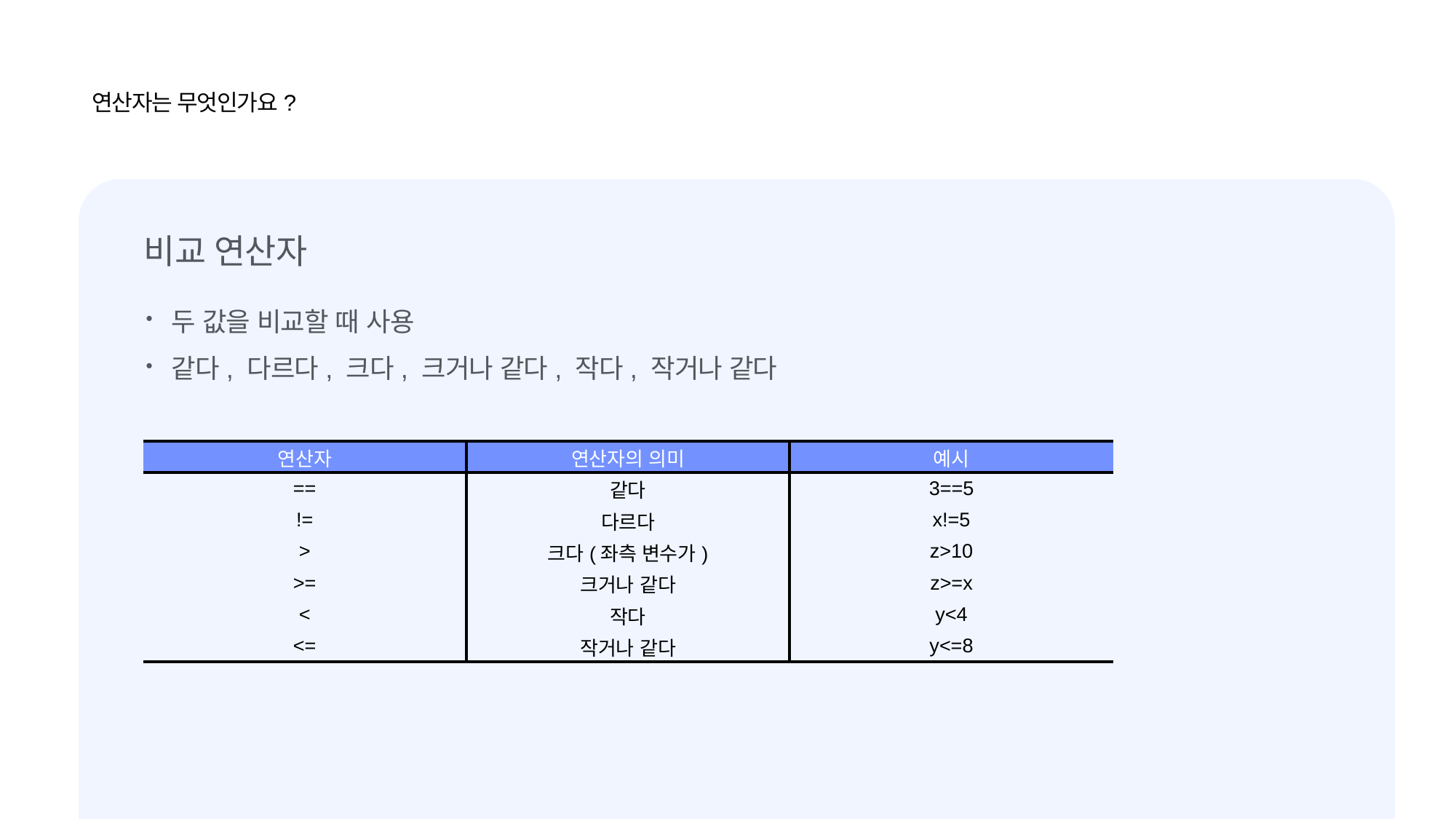

연산자는 무엇인가요?

비교 연산자
두 값을 비교할 때 사용
같다, 다르다, 크다, 크거나 같다, 작다, 작거나 같다
| 연산자 | 연산자의 의미 | 예시 |
| --- | --- | --- |
| == | 같다 | 3==5 |
| != | 다르다 | x!=5 |
| > | 크다(좌측 변수가) | z>10 |
| >= | 크거나 같다 | z>=x |
| < | 작다 | y<4 |
| <= | 작거나 같다 | y<=8 |